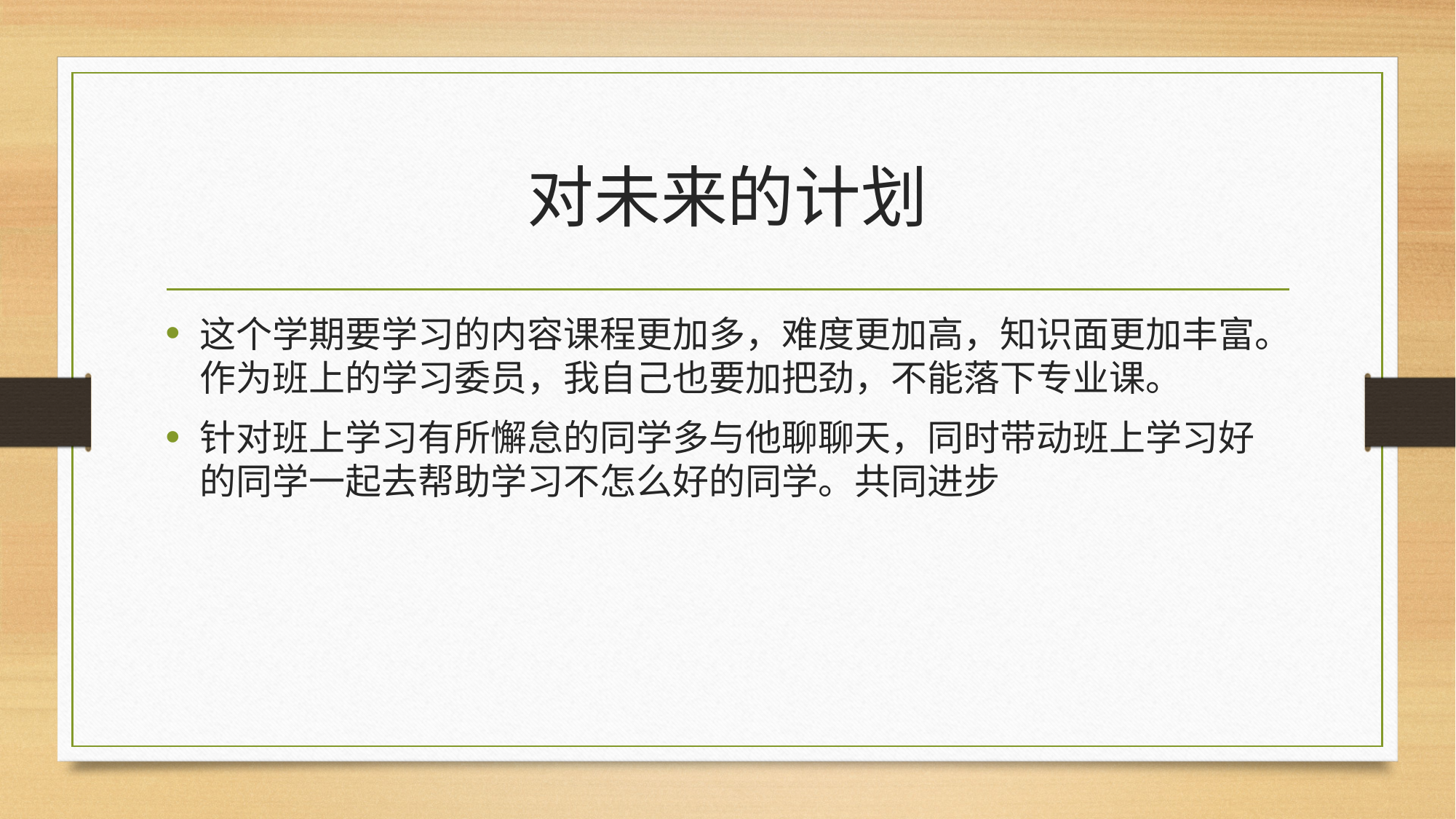

# 对未来的计划
这个学期要学习的内容课程更加多，难度更加高，知识面更加丰富。作为班上的学习委员，我自己也要加把劲，不能落下专业课。
针对班上学习有所懈怠的同学多与他聊聊天，同时带动班上学习好的同学一起去帮助学习不怎么好的同学。共同进步